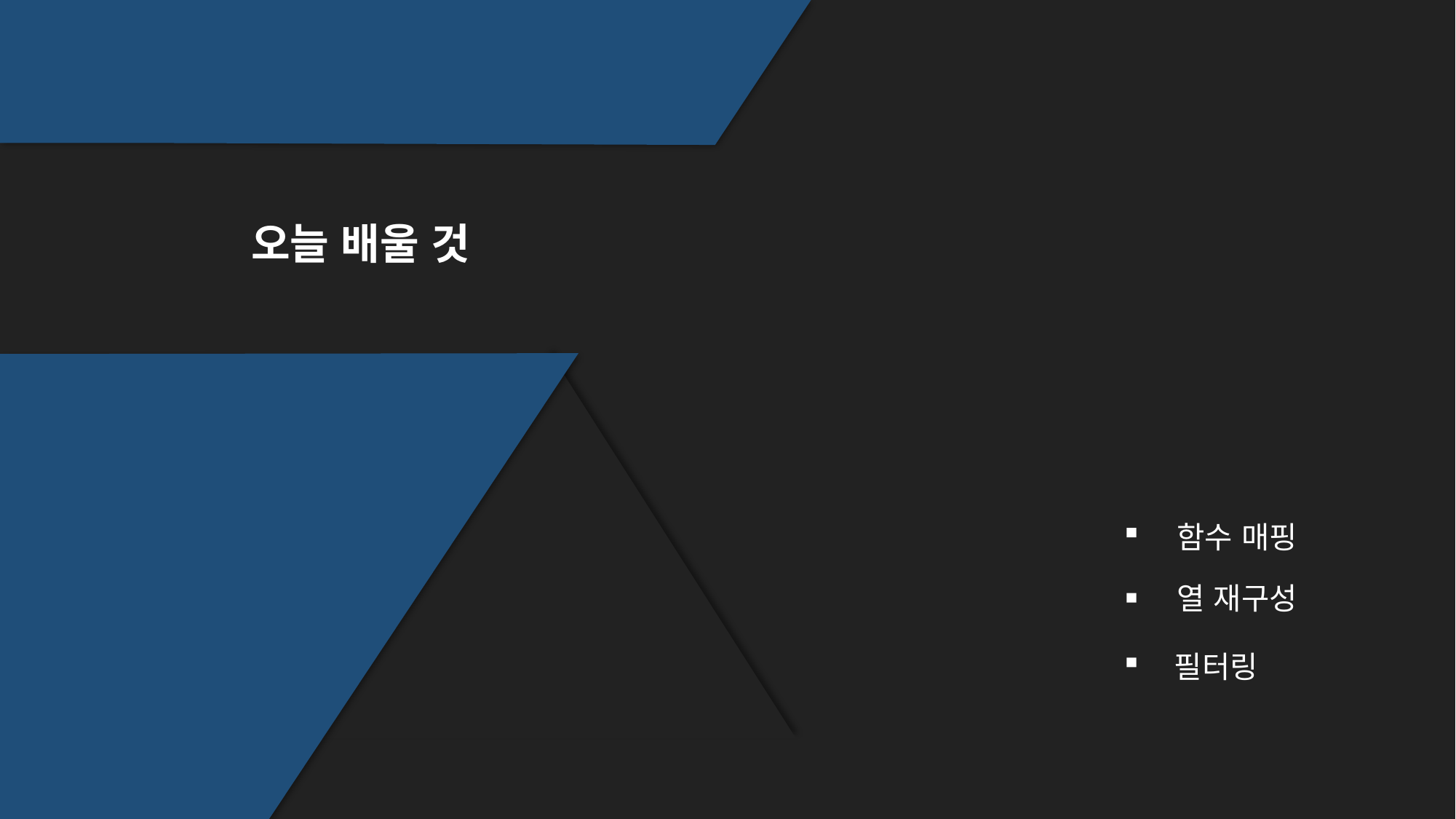

오늘 배울 것

함수 매핑

열 재구성

필터링